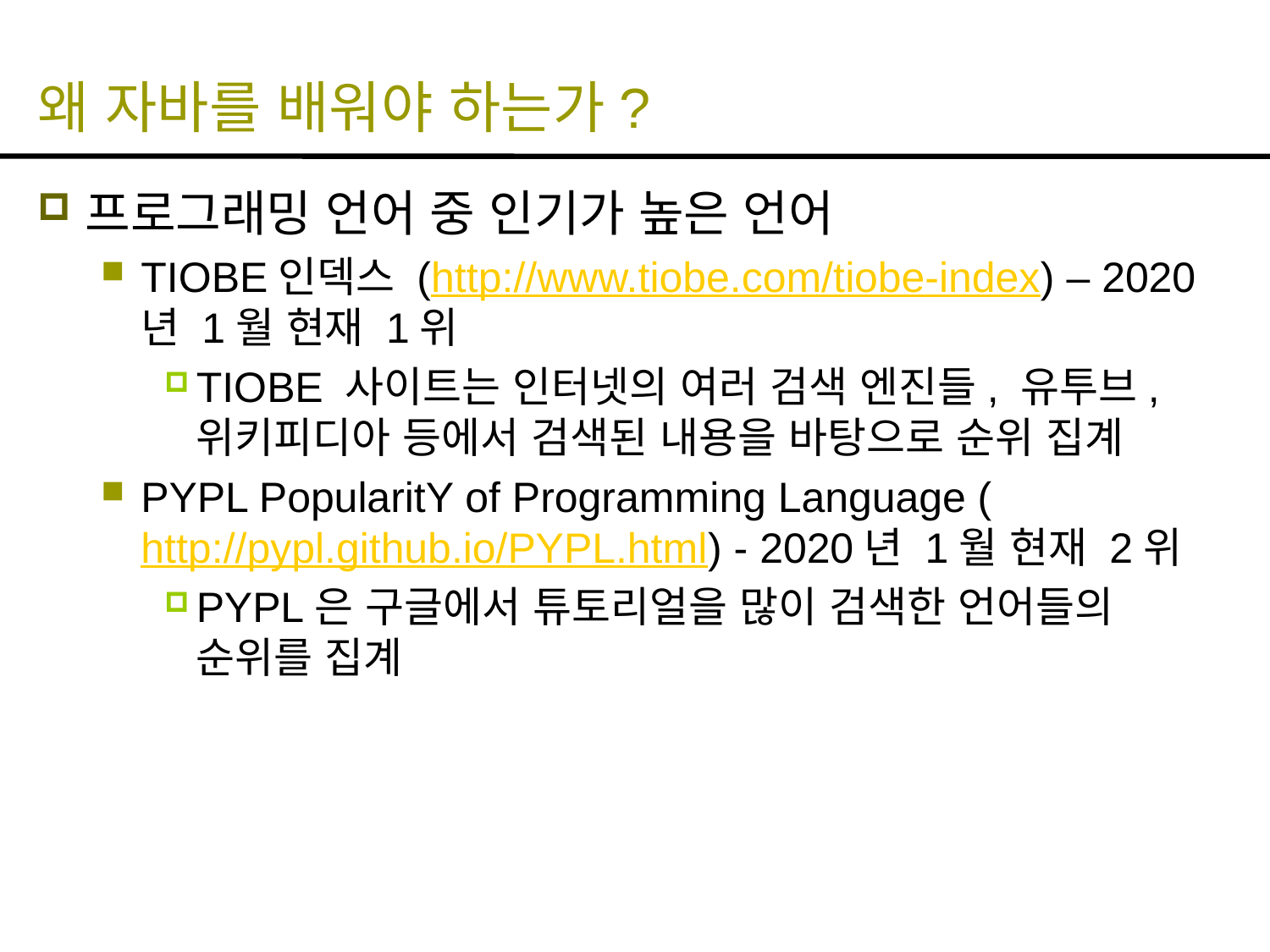

# 왜 자바를 배워야 하는가?
프로그래밍 언어 중 인기가 높은 언어
TIOBE인덱스 (http://www.tiobe.com/tiobe-index) – 2020년 1월 현재 1위
TIOBE 사이트는 인터넷의 여러 검색 엔진들, 유투브, 위키피디아 등에서 검색된 내용을 바탕으로 순위 집계
PYPL PopularitY of Programming Language (http://pypl.github.io/PYPL.html) - 2020년 1월 현재 2위
PYPL은 구글에서 튜토리얼을 많이 검색한 언어들의 순위를 집계